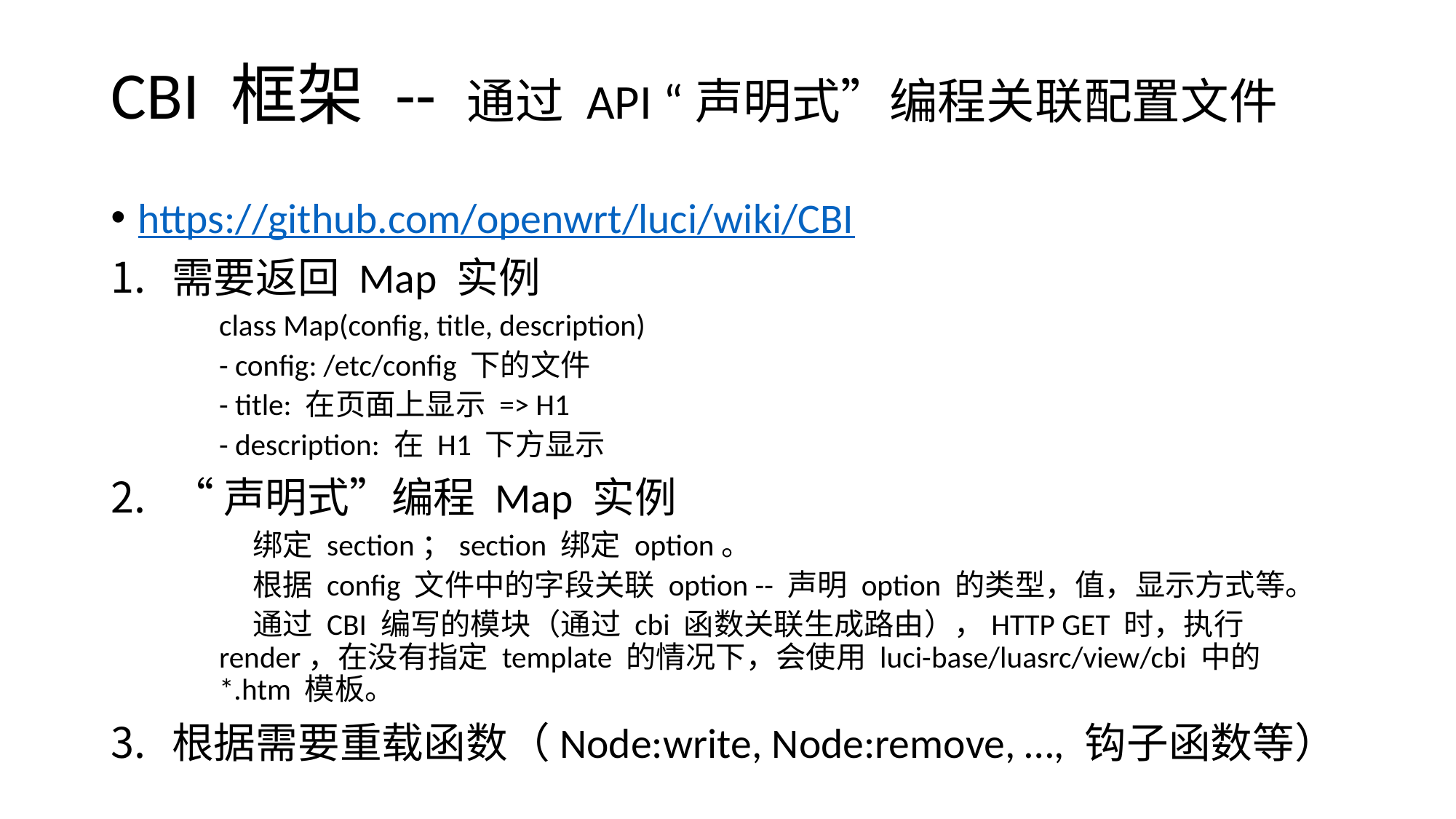

# CBI 框架 -- 通过 API “声明式”编程关联配置文件
https://github.com/openwrt/luci/wiki/CBI
需要返回 Map 实例
class Map(config, title, description)
	- config: /etc/config 下的文件
	- title: 在页面上显示 => H1
	- description: 在 H1 下方显示
“声明式”编程 Map 实例
    绑定 section；section 绑定 option。
    根据 config 文件中的字段关联 option -- 声明 option 的类型，值，显示方式等。
    通过 CBI 编写的模块（通过 cbi 函数关联生成路由），HTTP GET 时，执行 render，在没有指定 template 的情况下，会使用 luci-base/luasrc/view/cbi 中的 *.htm 模板。
根据需要重载函数（Node:write, Node:remove, …, 钩子函数等）